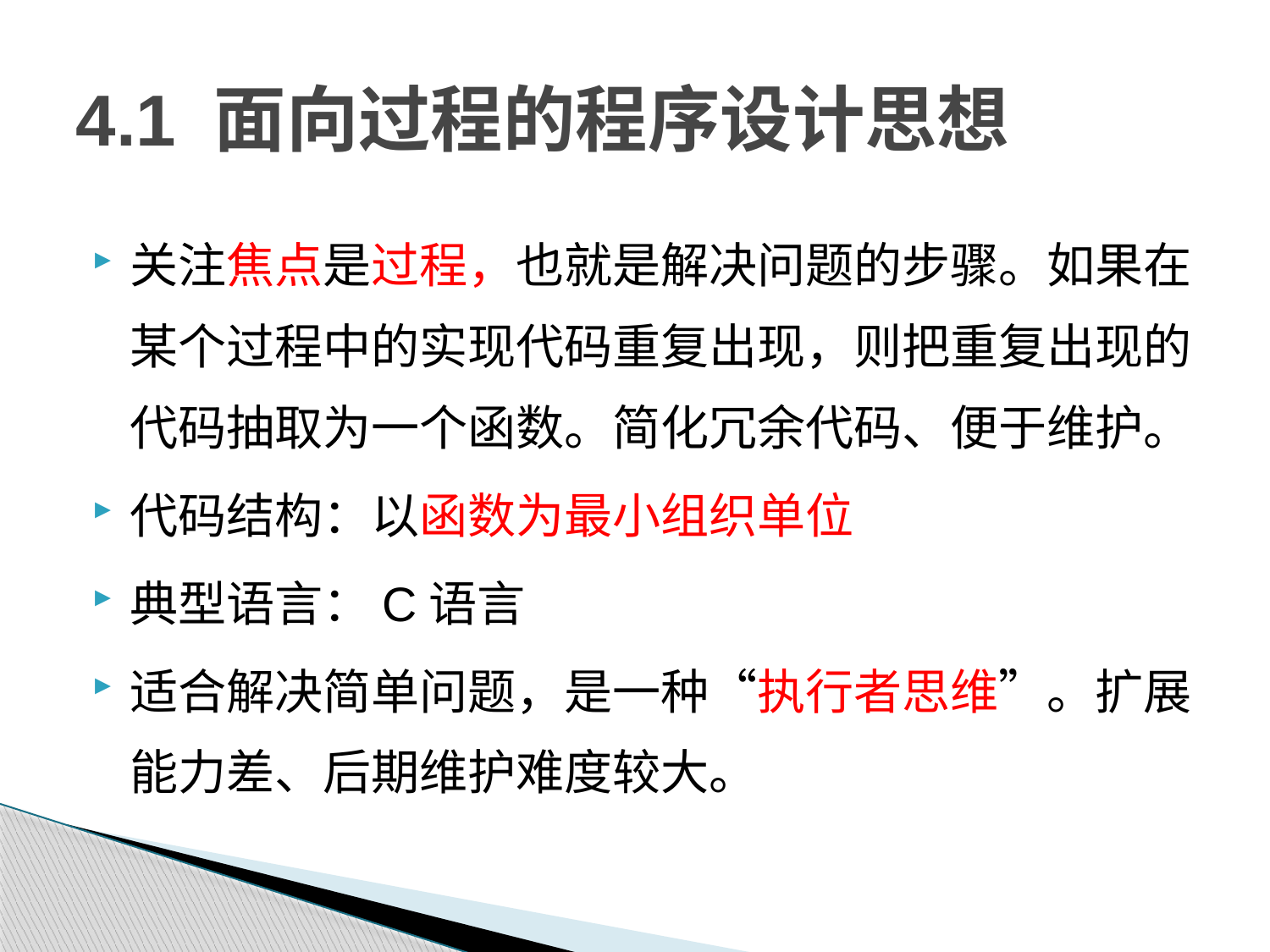

# 4.1 面向过程的程序设计思想
关注焦点是过程，也就是解决问题的步骤。如果在某个过程中的实现代码重复出现，则把重复出现的代码抽取为一个函数。简化冗余代码、便于维护。
代码结构：以函数为最小组织单位
典型语言：C语言
适合解决简单问题，是一种“执行者思维”。扩展能力差、后期维护难度较大。